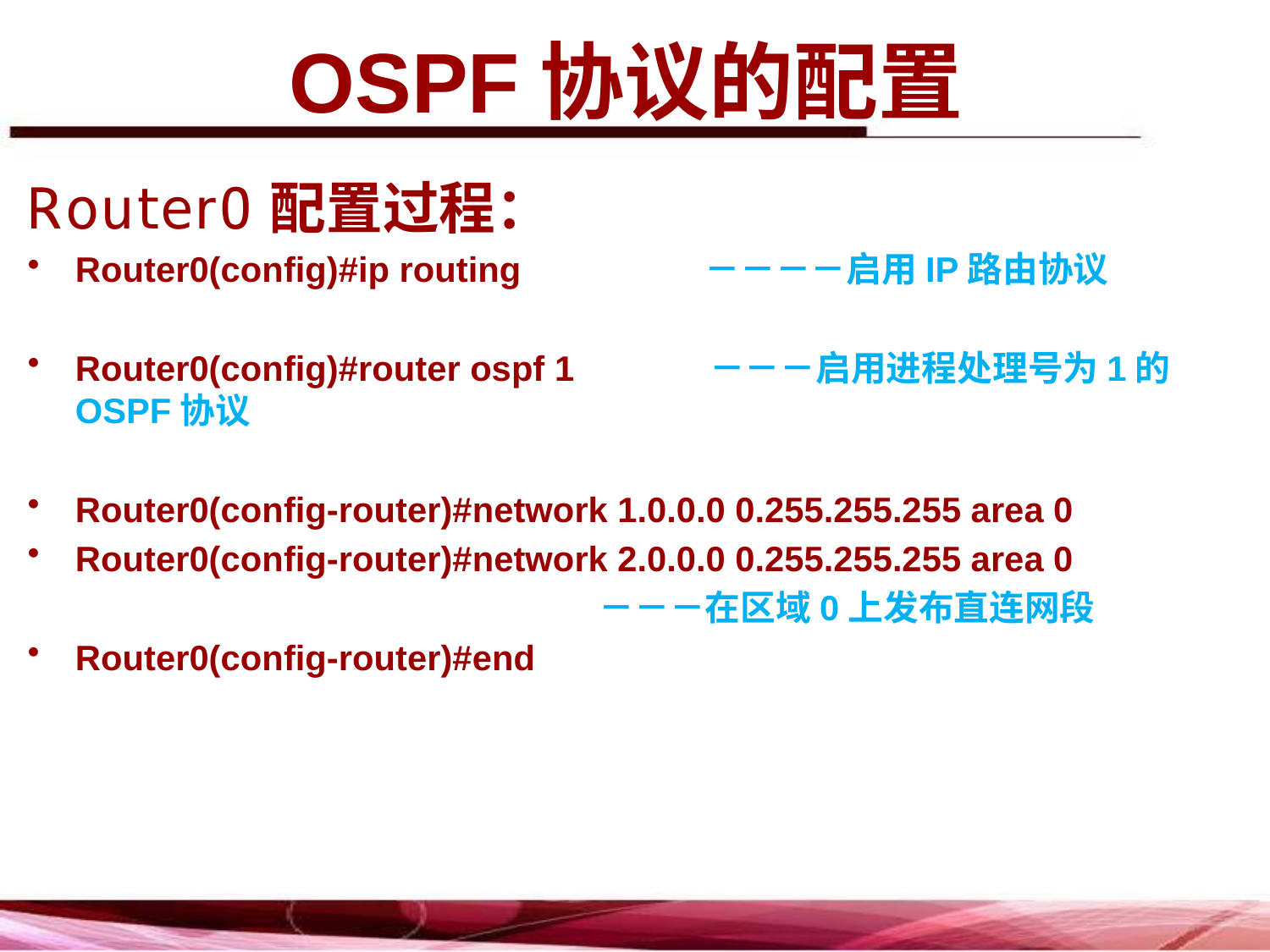

# OSPF协议的配置
Router0配置过程：
Router0(config)#ip routing                  －－－－启用IP路由协议

Router0(config)#router ospf 1             －－－启用进程处理号为1的OSPF协议

Router0(config-router)#network 1.0.0.0 0.255.255.255 area 0
Router0(config-router)#network 2.0.0.0 0.255.255.255 area 0
                                                                      －－－在区域0上发布直连网段
Router0(config-router)#end